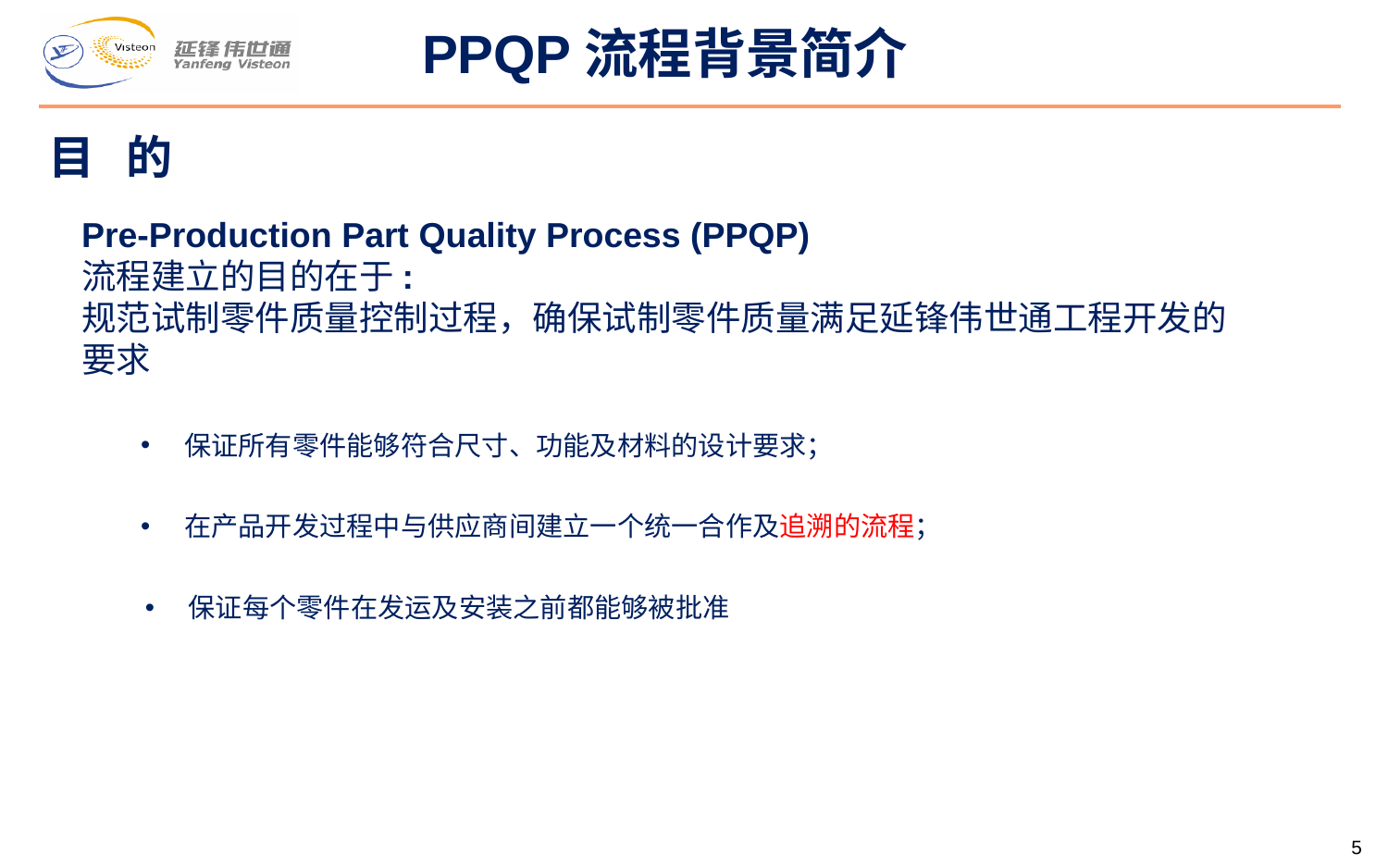

PPQP流程背景简介
目   的
Pre-Production Part Quality Process (PPQP)
流程建立的目的在于:
规范试制零件质量控制过程，确保试制零件质量满足延锋伟世通工程开发的
要求
保证所有零件能够符合尺寸、功能及材料的设计要求；
在产品开发过程中与供应商间建立一个统一合作及追溯的流程；
保证每个零件在发运及安装之前都能够被批准